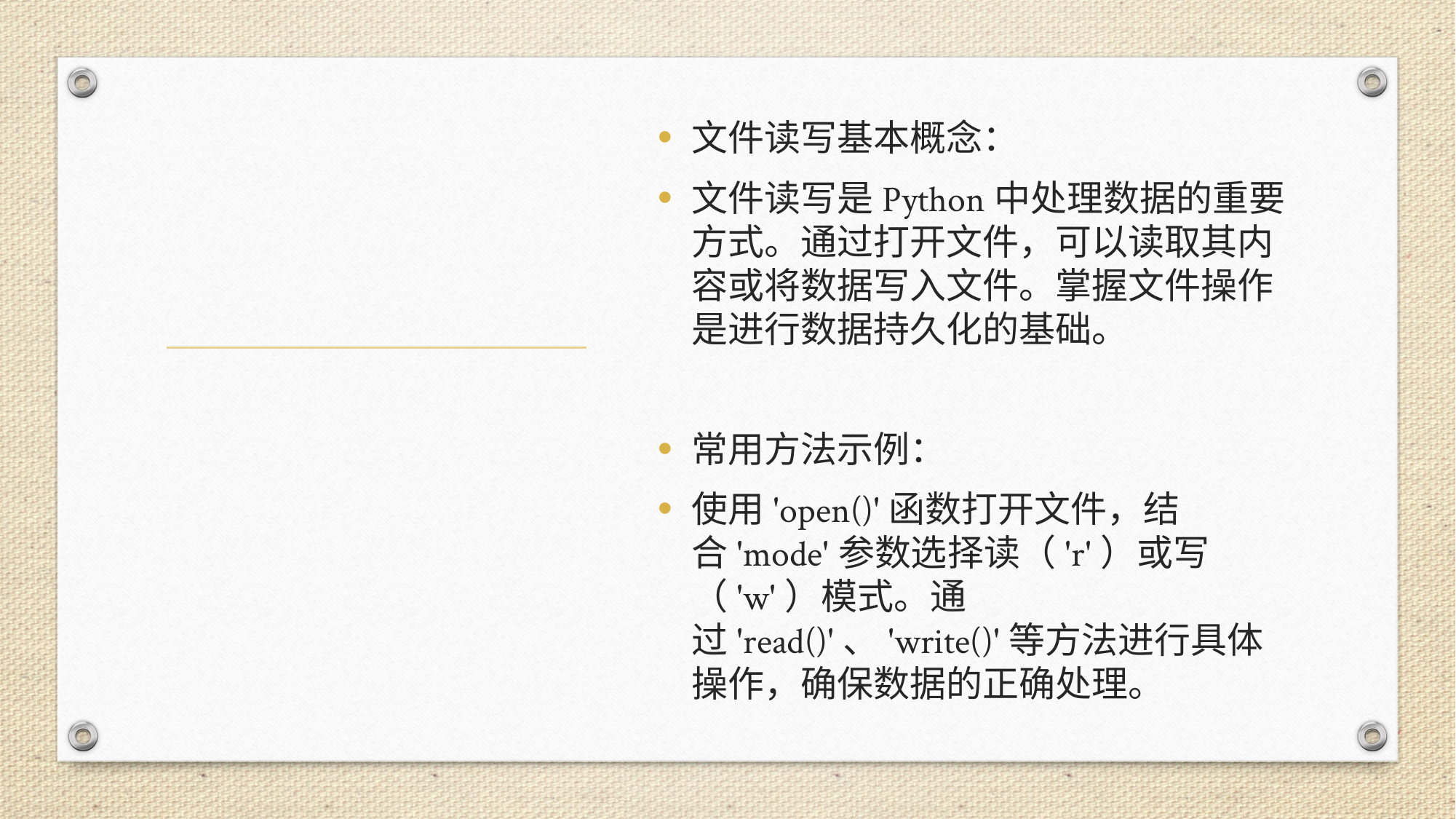

文件读写基本概念：
文件读写是Python中处理数据的重要方式。通过打开文件，可以读取其内容或将数据写入文件。掌握文件操作是进行数据持久化的基础。

常用方法示例：
使用'open()'函数打开文件，结合'mode'参数选择读（'r'）或写（'w'）模式。通过'read()'、'write()'等方法进行具体操作，确保数据的正确处理。
#